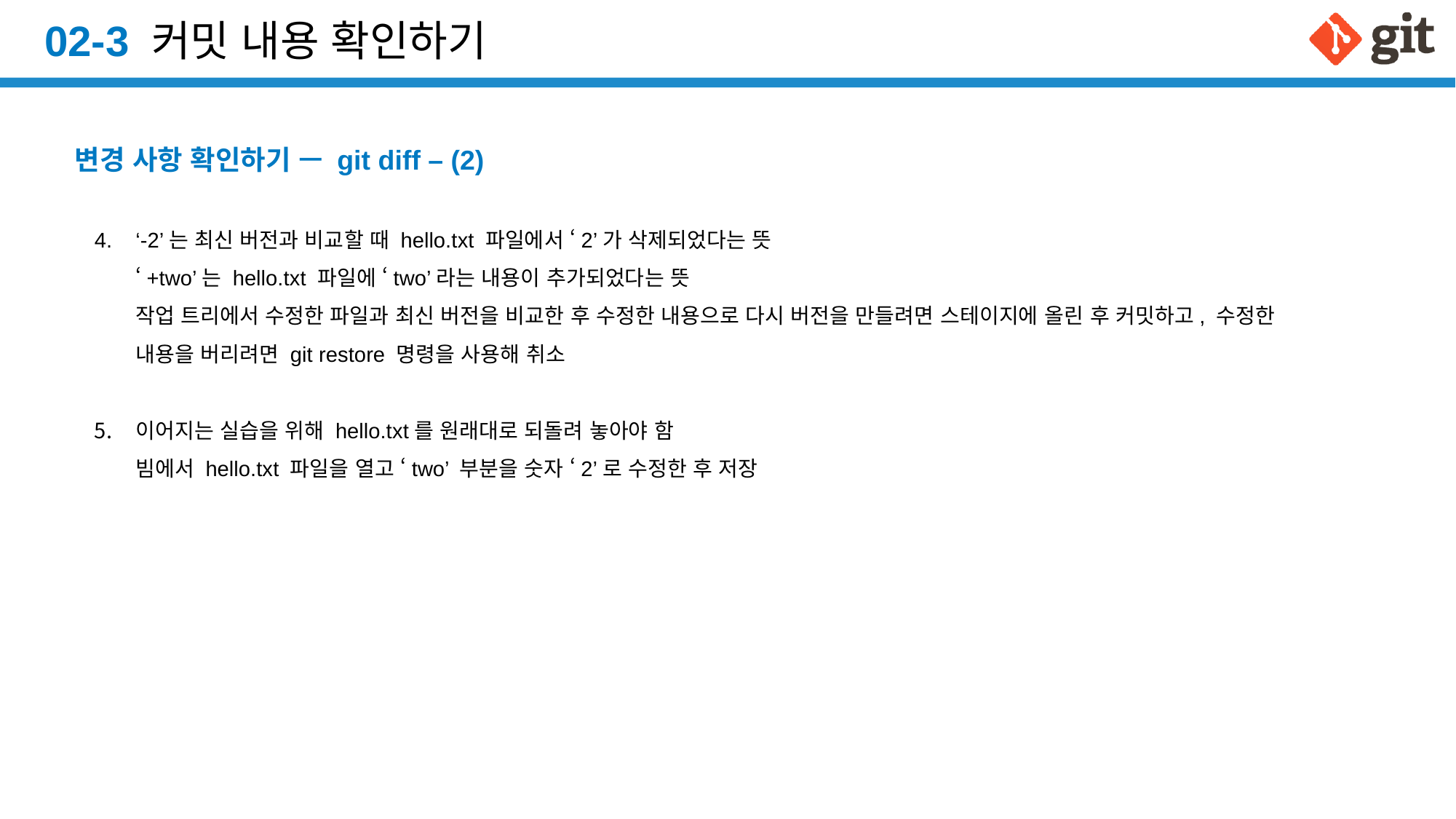

02-3 커밋 내용 확인하기
변경 사항 확인하기 — git diff – (2)
‘-2’는 최신 버전과 비교할 때 hello.txt 파일에서 ‘2’가 삭제되었다는 뜻
‘+two’는 hello.txt 파일에 ‘two’라는 내용이 추가되었다는 뜻
작업 트리에서 수정한 파일과 최신 버전을 비교한 후 수정한 내용으로 다시 버전을 만들려면 스테이지에 올린 후 커밋하고, 수정한 내용을 버리려면 git restore 명령을 사용해 취소

이어지는 실습을 위해 hello.txt를 원래대로 되돌려 놓아야 함
빔에서 hello.txt 파일을 열고 ‘two’ 부분을 숫자 ‘2’로 수정한 후 저장